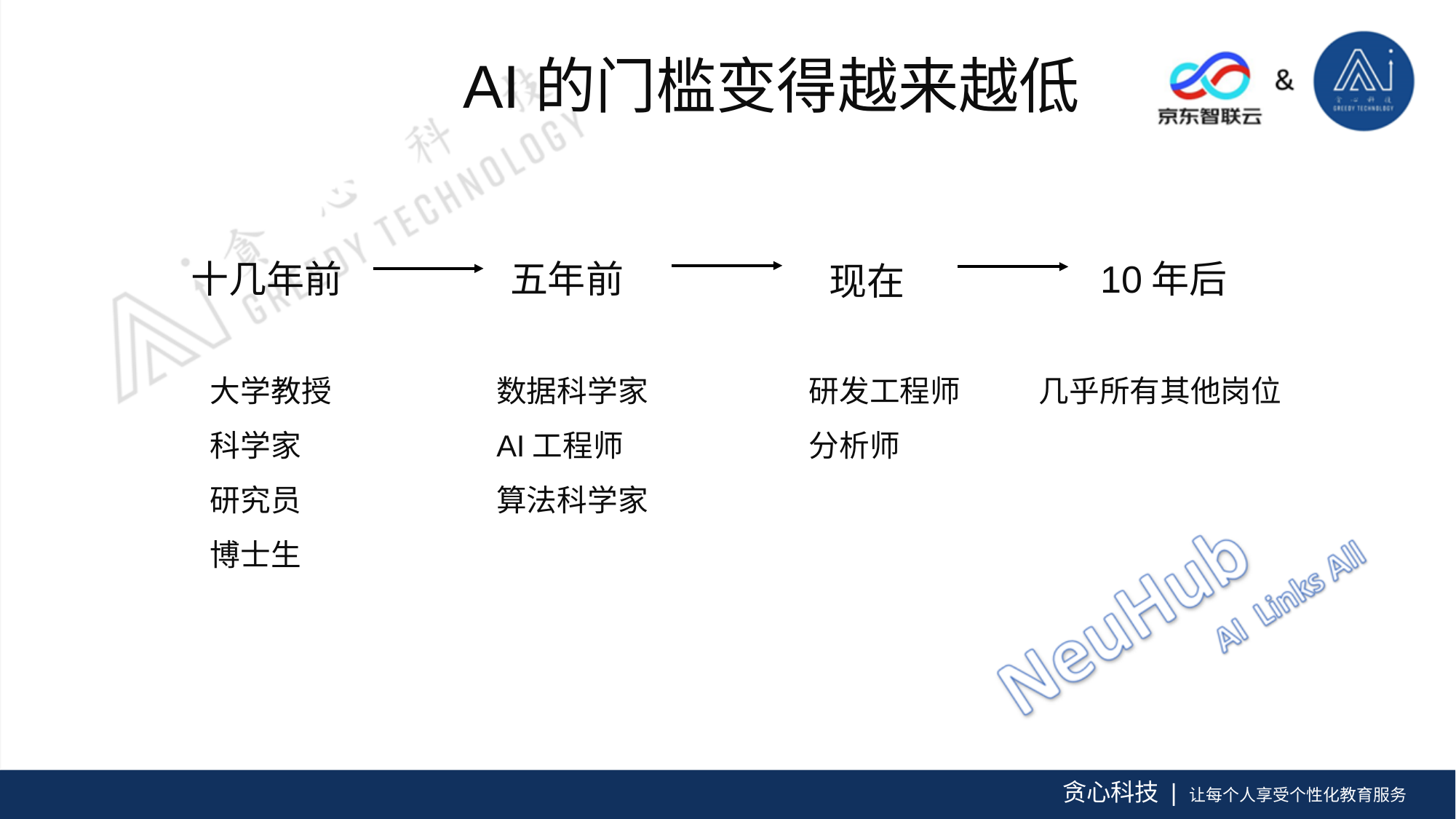

AI的门槛变得越来越低
十几年前
五年前
10年后
现在
大学教授
科学家
研究员
博士生
数据科学家
AI工程师
算法科学家
研发工程师
分析师

几乎所有其他岗位